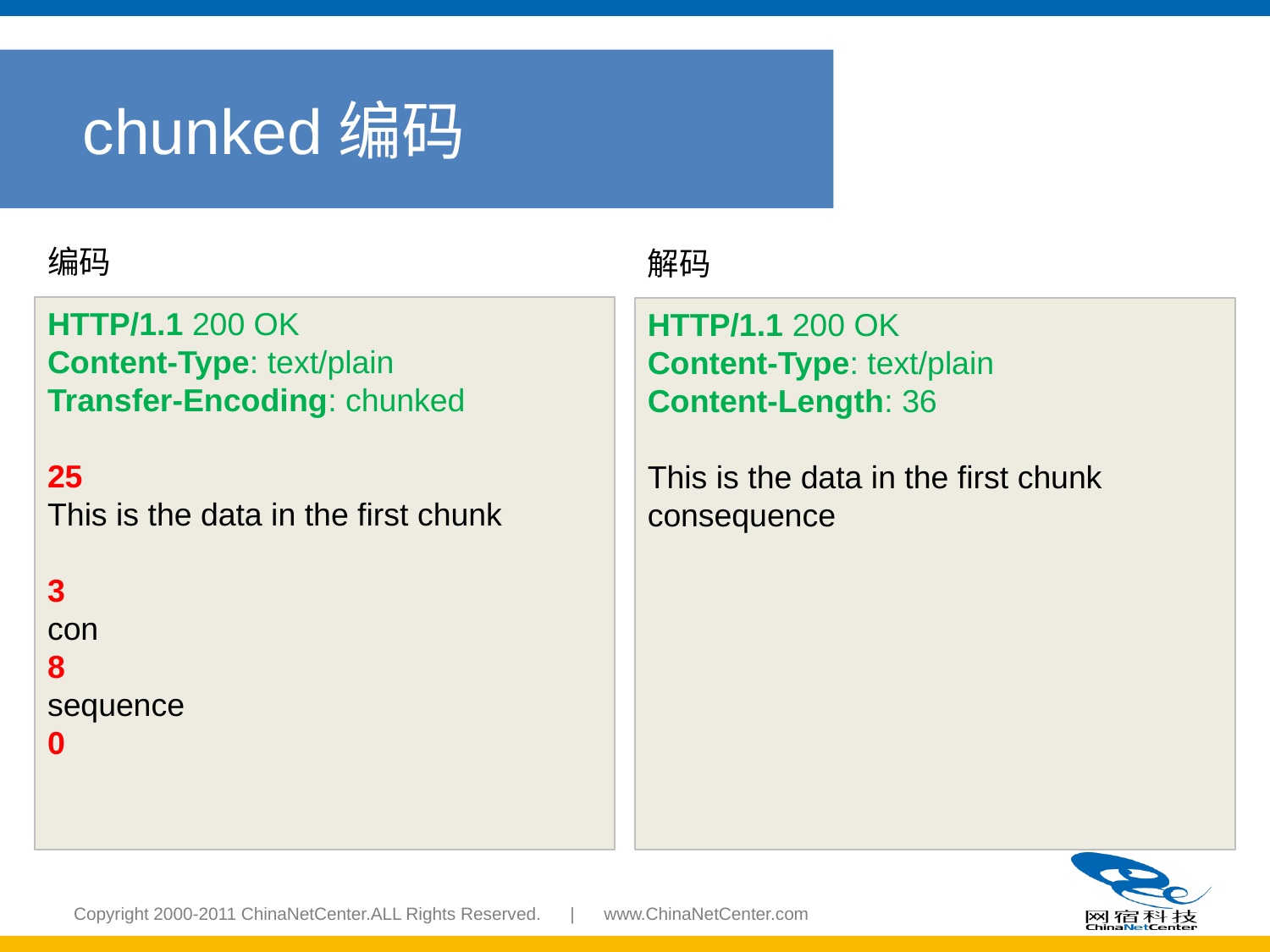

chunked编码
编码
解码
HTTP/1.1 200 OK
Content-Type: text/plain
Transfer-Encoding: chunked

25
This is the data in the first chunk

3
con
8
sequence
0

HTTP/1.1 200 OK
Content-Type: text/plain
Content-Length: 36

This is the data in the first chunk
consequence